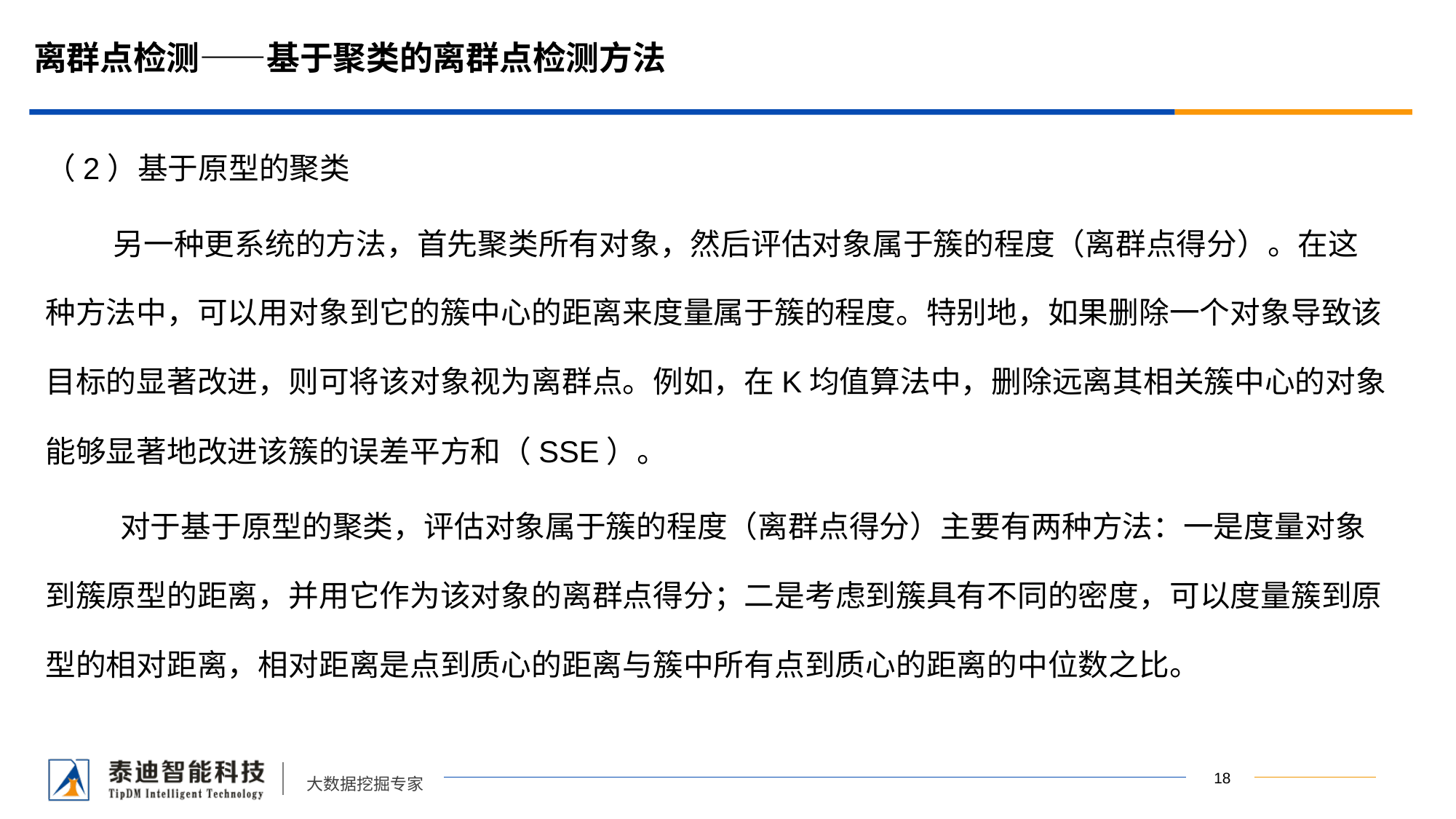

离群点检测——基于聚类的离群点检测方法
（2）基于原型的聚类
         另一种更系统的方法，首先聚类所有对象，然后评估对象属于簇的程度（离群点得分）。在这种方法中，可以用对象到它的簇中心的距离来度量属于簇的程度。特别地，如果删除一个对象导致该目标的显著改进，则可将该对象视为离群点。例如，在K均值算法中，删除远离其相关簇中心的对象能够显著地改进该簇的误差平方和（SSE）。
          对于基于原型的聚类，评估对象属于簇的程度（离群点得分）主要有两种方法：一是度量对象到簇原型的距离，并用它作为该对象的离群点得分；二是考虑到簇具有不同的密度，可以度量簇到原型的相对距离，相对距离是点到质心的距离与簇中所有点到质心的距离的中位数之比。